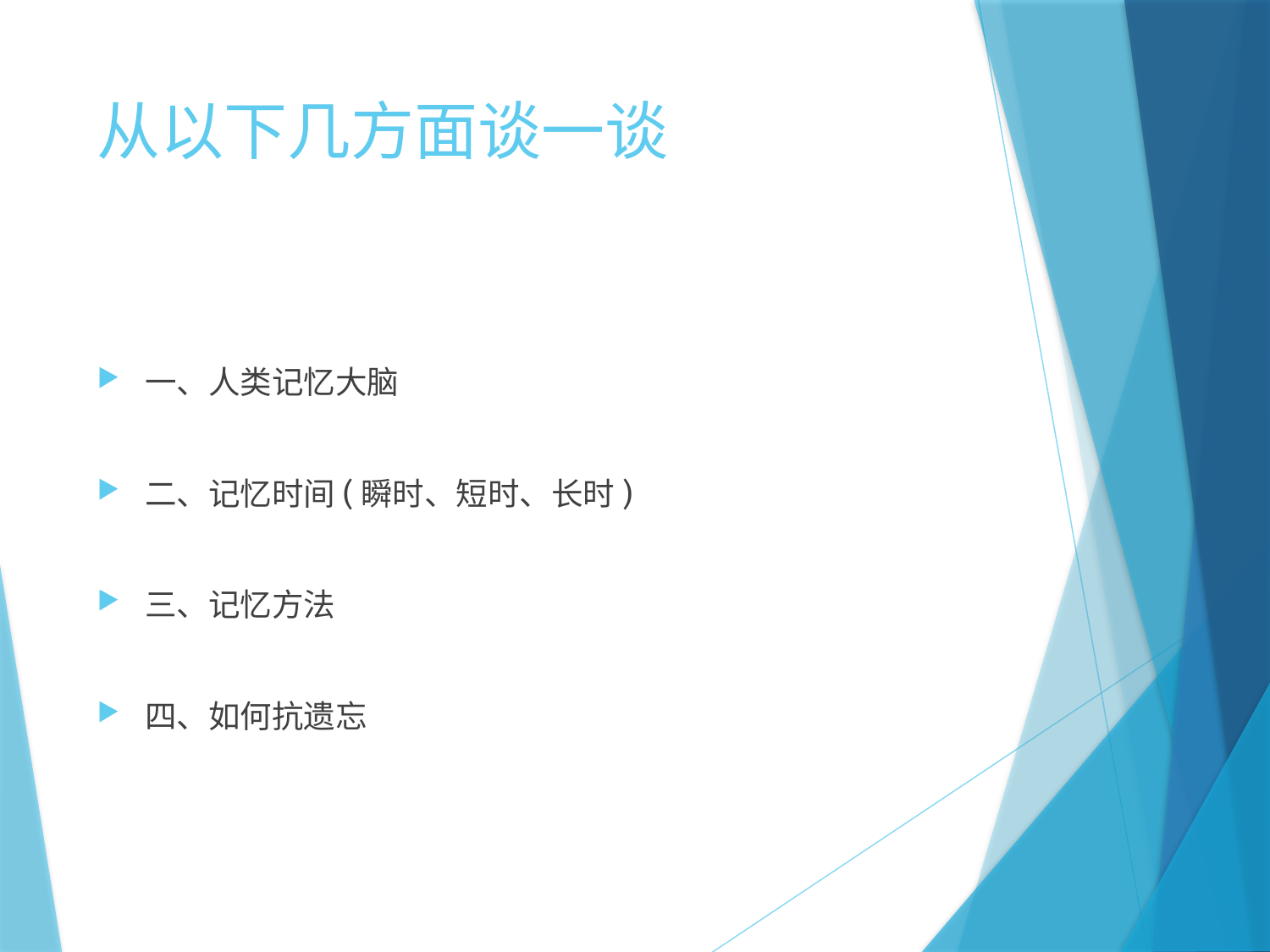

# 从以下几方面谈一谈

一、人类记忆大脑

二、记忆时间(瞬时、短时、长时)

三、记忆方法

四、如何抗遗忘